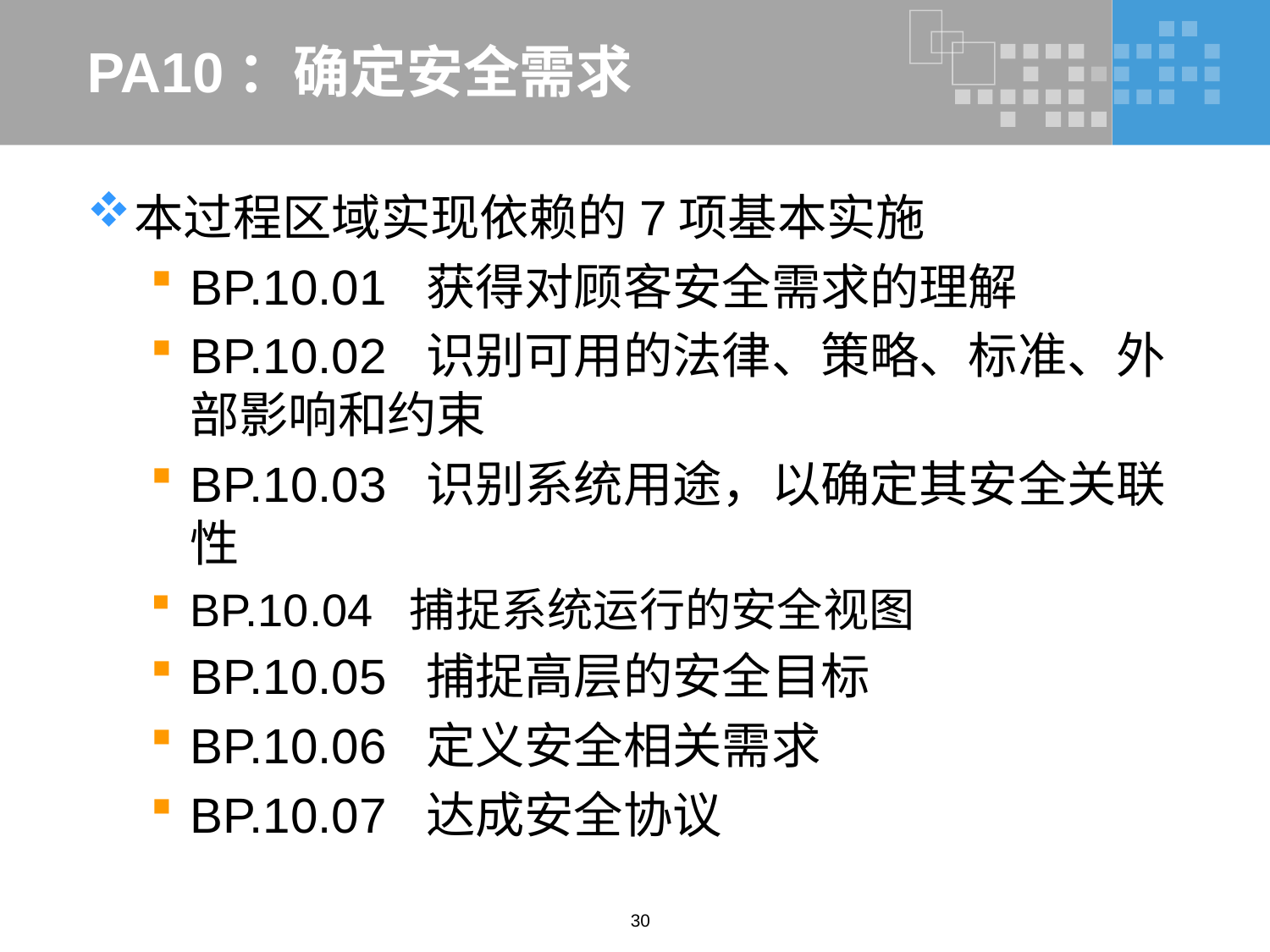

# PA10：确定安全需求
本过程区域实现依赖的7项基本实施
BP.10.01  获得对顾客安全需求的理解
BP.10.02  识别可用的法律、策略、标准、外部影响和约束
BP.10.03  识别系统用途，以确定其安全关联性
BP.10.04  捕捉系统运行的安全视图
BP.10.05  捕捉高层的安全目标
BP.10.06  定义安全相关需求
BP.10.07  达成安全协议
30